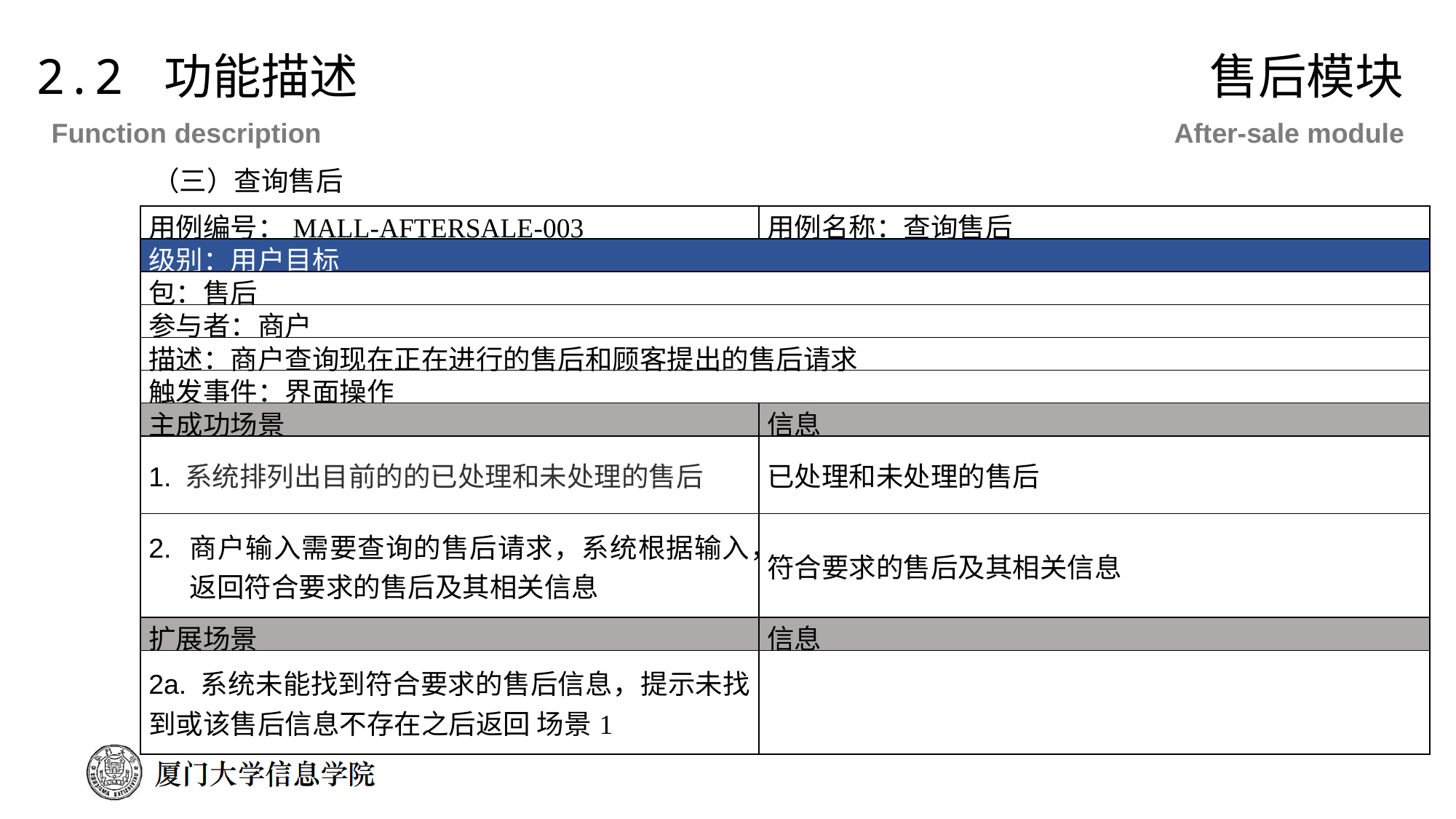

2.2 功能描述
售后模块
Function description
After-sale module
（三）查询售后
| 用例编号：MALL-AFTERSALE-003 | 用例名称：查询售后 |
| --- | --- |
| 级别：用户目标 |  |
| 包：售后 |  |
| 参与者：商户 |  |
| 描述：商户查询现在正在进行的售后和顾客提出的售后请求 |  |
| 触发事件：界面操作 |  |
| 主成功场景 | 信息 |
| 1. 系统排列出目前的的已处理和未处理的售后 | 已处理和未处理的售后 |
| 商户输入需要查询的售后请求，系统根据输入，返回符合要求的售后及其相关信息 | 符合要求的售后及其相关信息 |
| 扩展场景 | 信息 |
| 2a. 系统未能找到符合要求的售后信息，提示未找到或该售后信息不存在之后返回 场景1 |  |